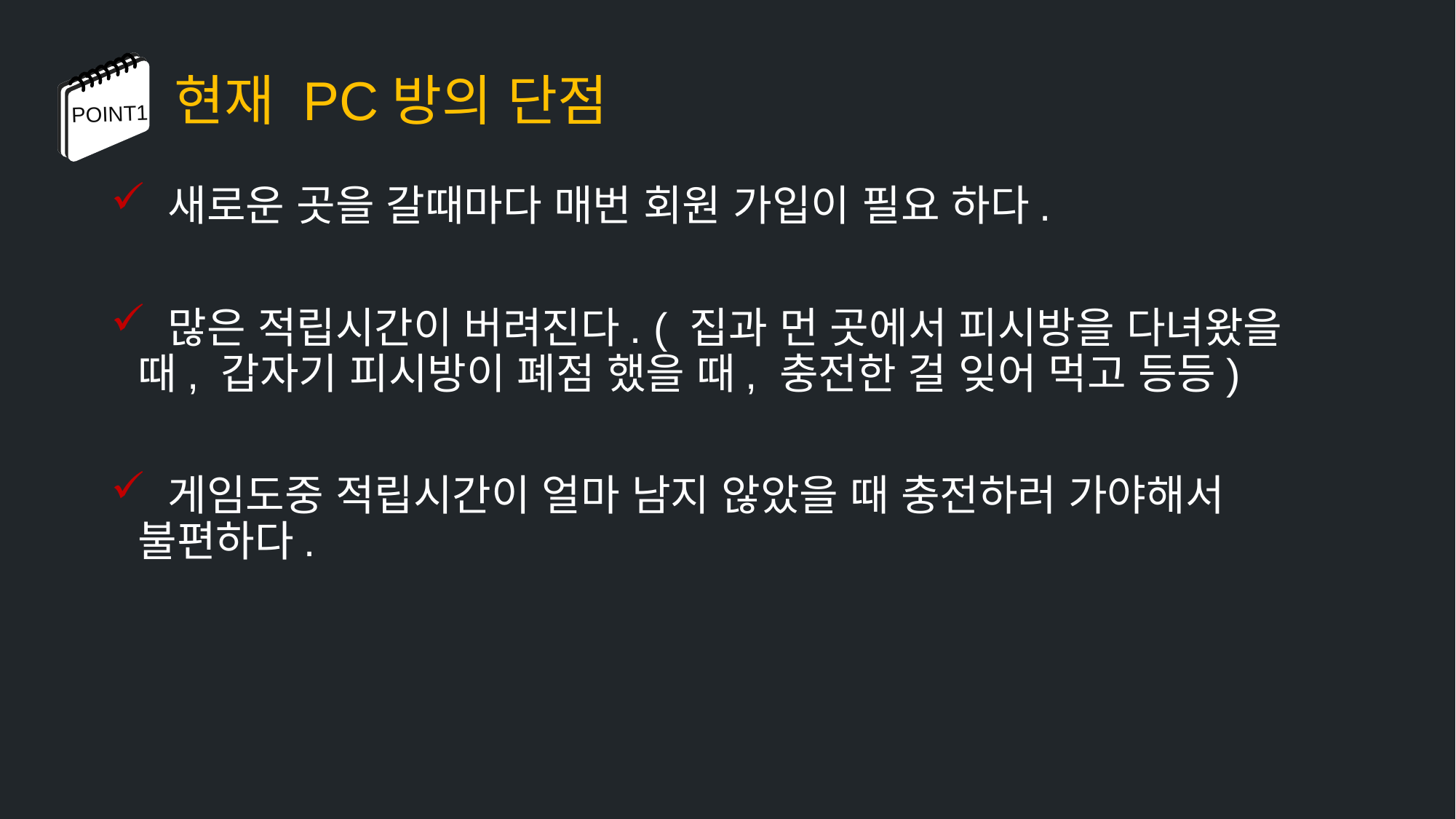

현재 PC방의 단점

POINT1
 새로운 곳을 갈때마다 매번 회원 가입이 필요 하다.

 많은 적립시간이 버려진다. ( 집과 먼 곳에서 피시방을 다녀왔을 때, 갑자기 피시방이 폐점 했을 때, 충전한 걸 잊어 먹고 등등)

 게임도중 적립시간이 얼마 남지 않았을 때 충전하러 가야해서 불편하다.